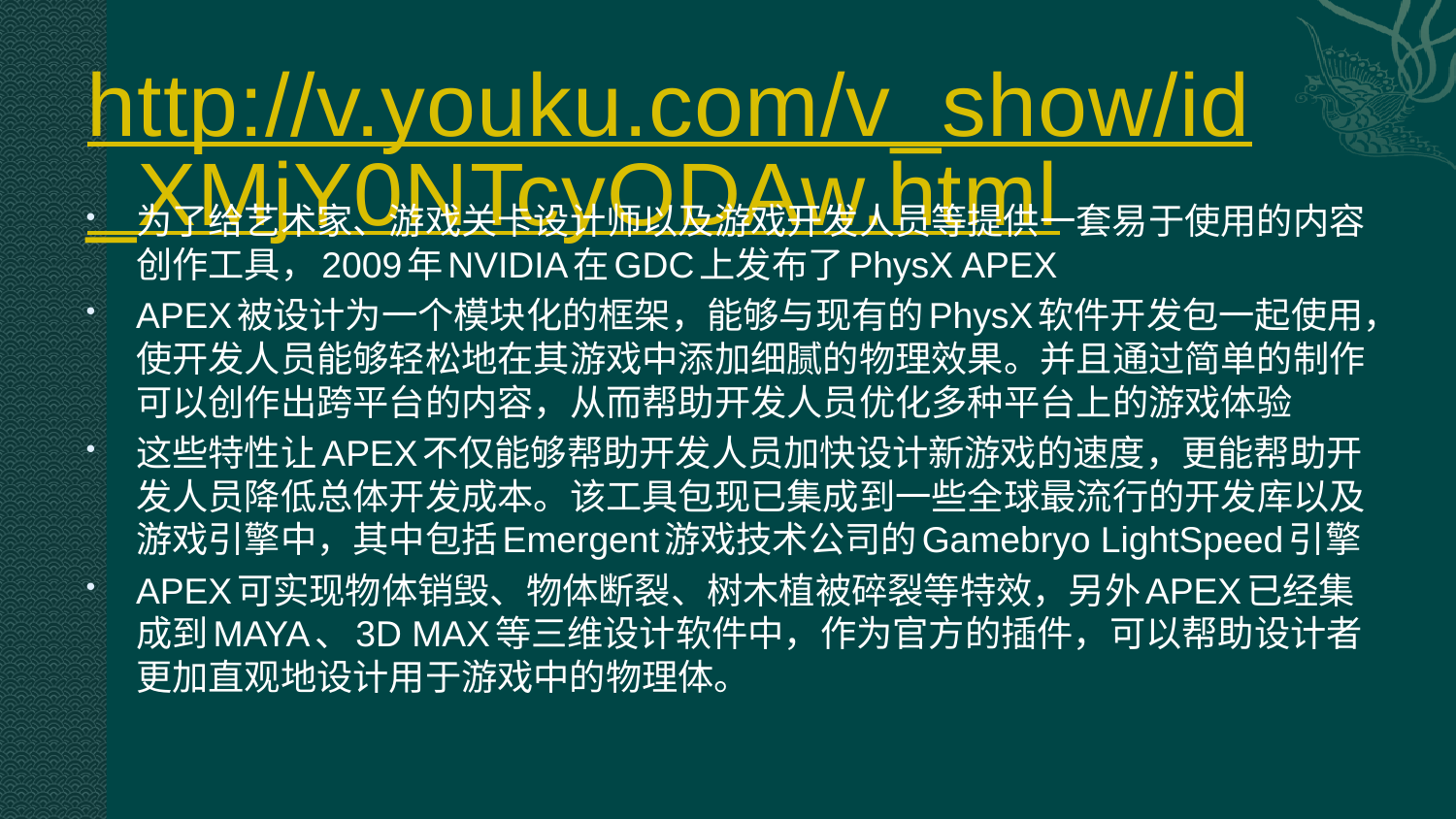

# http://v.youku.com/v_show/id_XMjY0NTcyODAw.html
为了给艺术家、游戏关卡设计师以及游戏开发人员等提供一套易于使用的内容创作工具，2009年NVIDIA在GDC上发布了PhysX APEX
APEX被设计为一个模块化的框架，能够与现有的PhysX软件开发包一起使用，使开发人员能够轻松地在其游戏中添加细腻的物理效果。并且通过简单的制作可以创作出跨平台的内容，从而帮助开发人员优化多种平台上的游戏体验
这些特性让APEX不仅能够帮助开发人员加快设计新游戏的速度，更能帮助开发人员降低总体开发成本。该工具包现已集成到一些全球最流行的开发库以及游戏引擎中，其中包括Emergent游戏技术公司的Gamebryo LightSpeed引擎
APEX可实现物体销毁、物体断裂、树木植被碎裂等特效，另外APEX已经集成到MAYA、3D MAX等三维设计软件中，作为官方的插件，可以帮助设计者更加直观地设计用于游戏中的物理体。